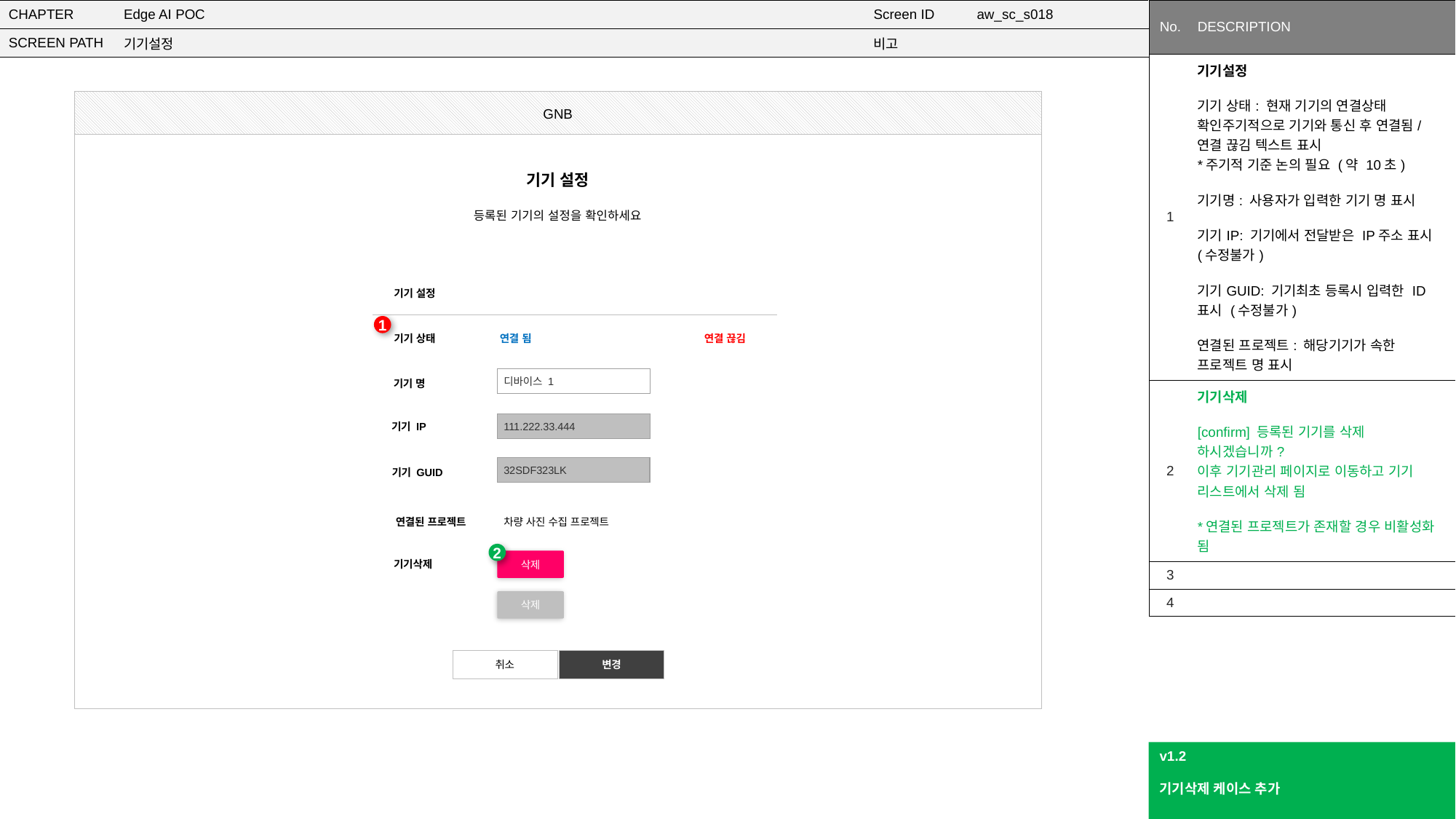

| CHAPTER | Edge AI POC | Screen ID | aw\_sc\_s018 |
| --- | --- | --- | --- |
| SCREEN PATH | 기기설정 | 비고 |  |
| No. | DESCRIPTION |
| --- | --- |
| 1 | 기기설정 기기 상태: 현재 기기의 연결상태 확인주기적으로 기기와 통신 후 연결됨/연결 끊김 텍스트 표시 \*주기적 기준 논의 필요 (약 10초) 기기명: 사용자가 입력한 기기 명 표시 기기IP: 기기에서 전달받은 IP주소 표시(수정불가) 기기GUID: 기기최초 등록시 입력한 ID표시 (수정불가) 연결된 프로젝트: 해당기기가 속한 프로젝트 명 표시 |
| 2 | 기기삭제 [confirm] 등록된 기기를 삭제 하시겠습니까? 이후 기기관리 페이지로 이동하고 기기 리스트에서 삭제 됨 \*연결된 프로젝트가 존재할 경우 비활성화 됨 |
| 3 |  |
| 4 |  |
GNB

기기 설정

등록된 기기의 설정을 확인하세요
기기 설정
1
기기 상태
연결 됨
연결 끊김
디바이스 1
기기 명
111.222.33.444
기기 IP
32SDF323LK
기기 GUID
연결된 프로젝트
차량 사진 수집 프로젝트
2
삭제
기기삭제
삭제
취소
변경
v1.2

기기삭제 케이스 추가